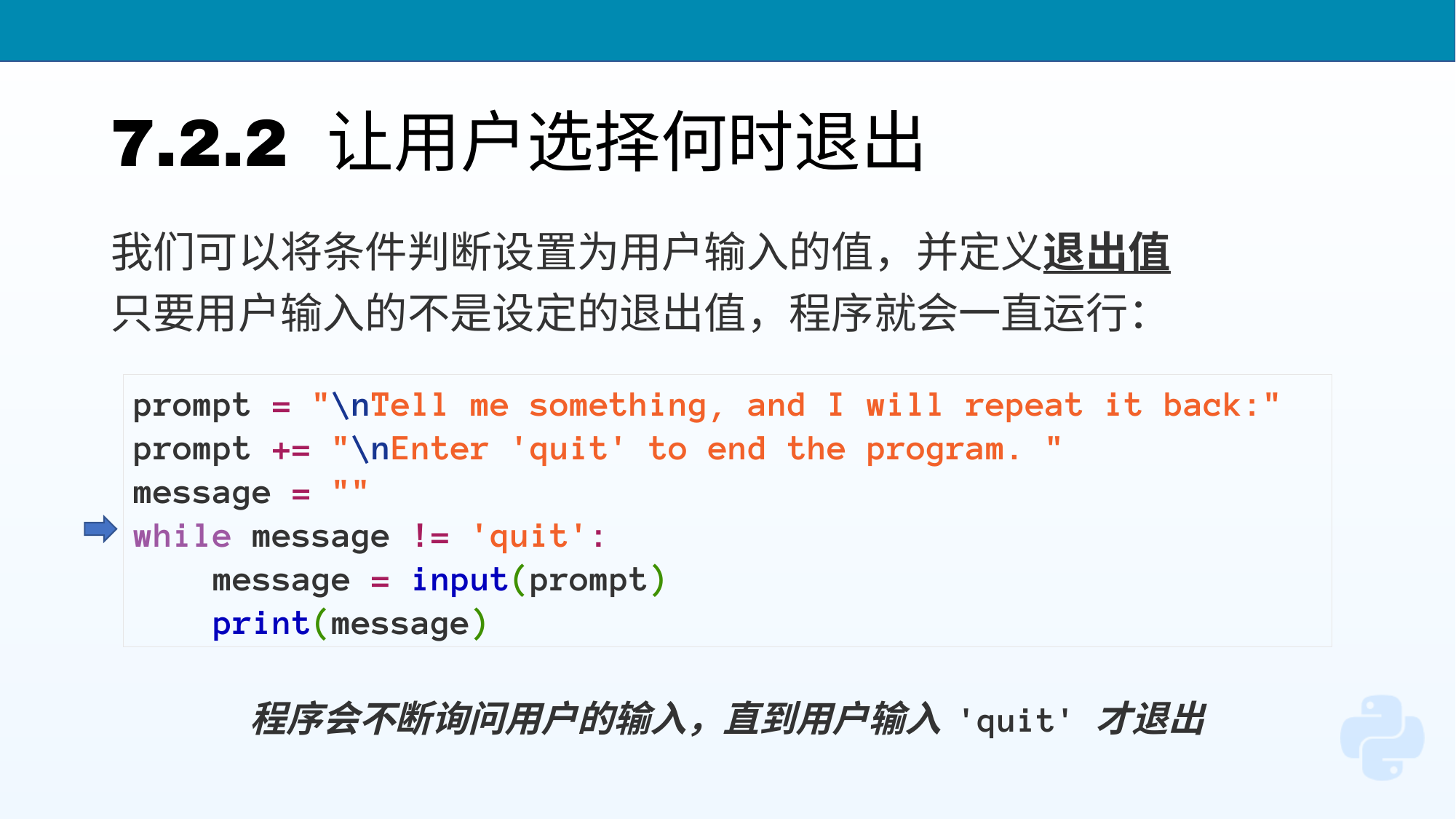

# 7.2.2 让用户选择何时退出
我们可以将条件判断设置为用户输入的值，并定义退出值
只要用户输入的不是设定的退出值，程序就会一直运行：
prompt = "\nTell me something, and I will repeat it back:"
prompt += "\nEnter 'quit' to end the program. "
message = ""
while message != 'quit':
    message = input(prompt)
    print(message)

程序会不断询问用户的输入，直到用户输入 'quit' 才退出